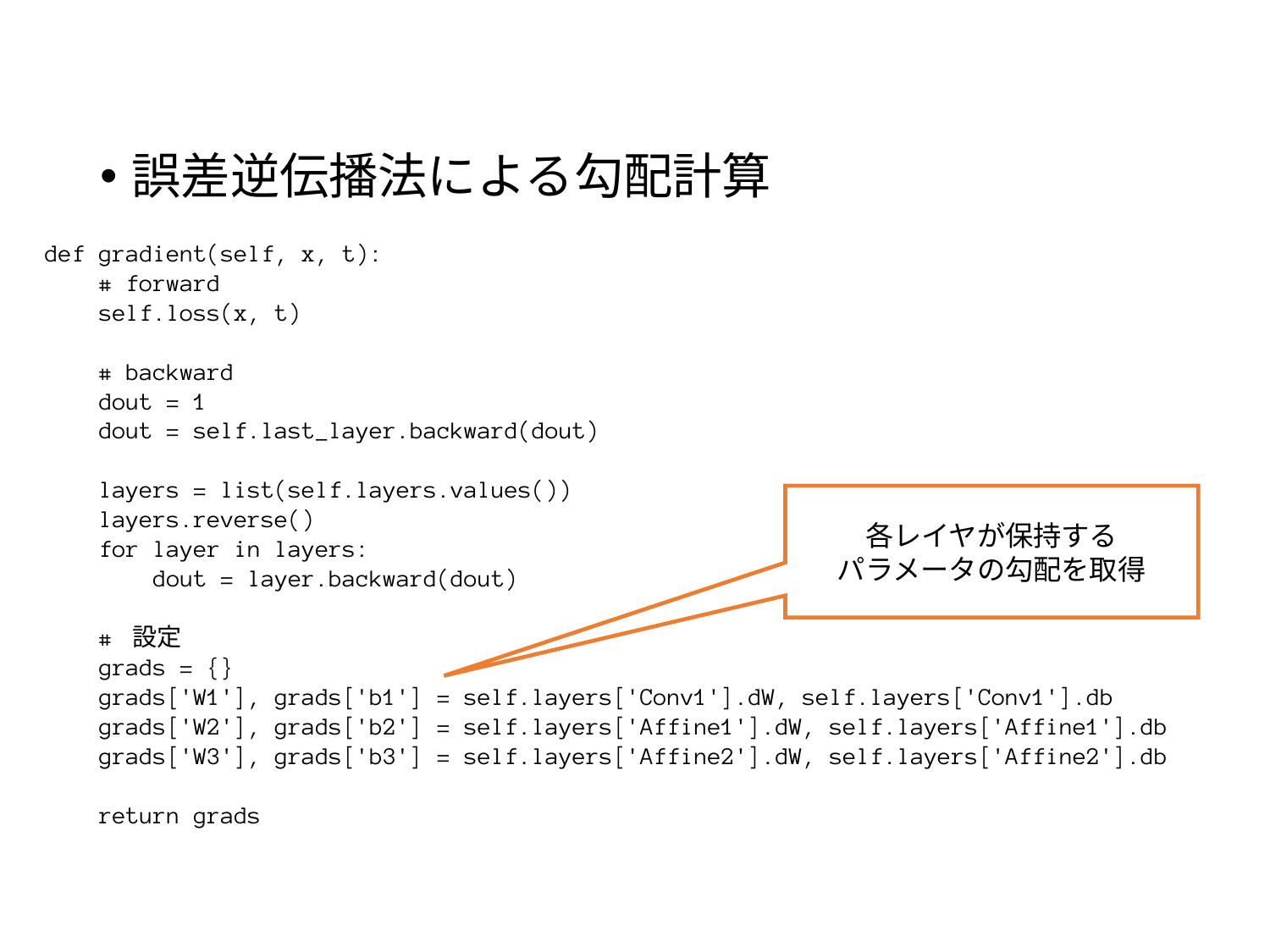

#
誤差逆伝播法による勾配計算
def gradient(self, x, t):
    # forward
    self.loss(x, t)
    # backward
    dout = 1
    dout = self.last_layer.backward(dout)
    layers = list(self.layers.values())
    layers.reverse()
    for layer in layers:
        dout = layer.backward(dout)
    # 設定
    grads = {}
    grads['W1'], grads['b1'] = self.layers['Conv1'].dW, self.layers['Conv1'].db
    grads['W2'], grads['b2'] = self.layers['Affine1'].dW, self.layers['Affine1'].db
    grads['W3'], grads['b3'] = self.layers['Affine2'].dW, self.layers['Affine2'].db
    return grads
各レイヤが保持する
パラメータの勾配を取得